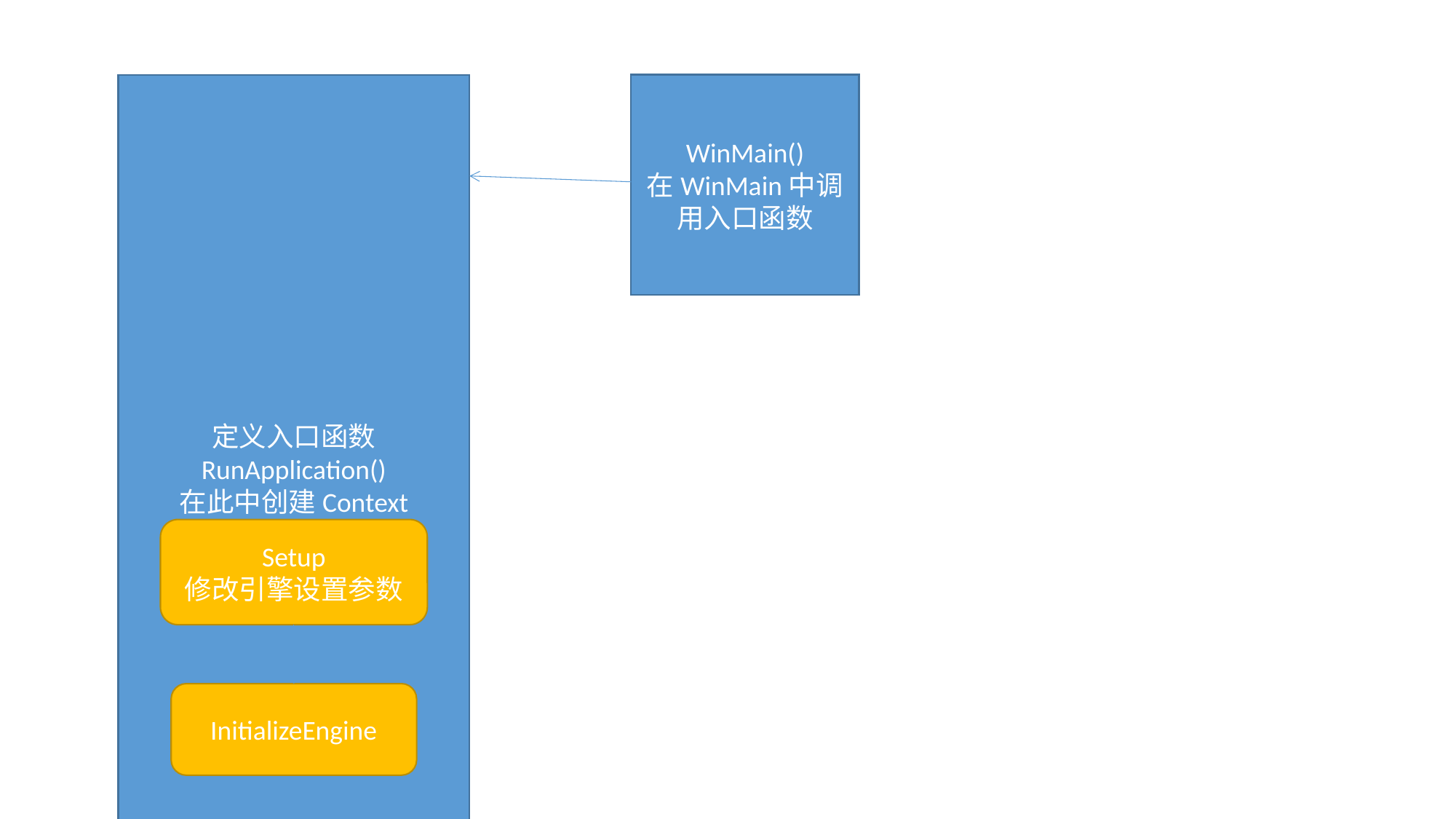

定义入口函数
RunApplication()
在此中创建Context
和Application对象
WinMain()
在WinMain中调用入口函数
Setup
修改引擎设置参数
InitializeEngine